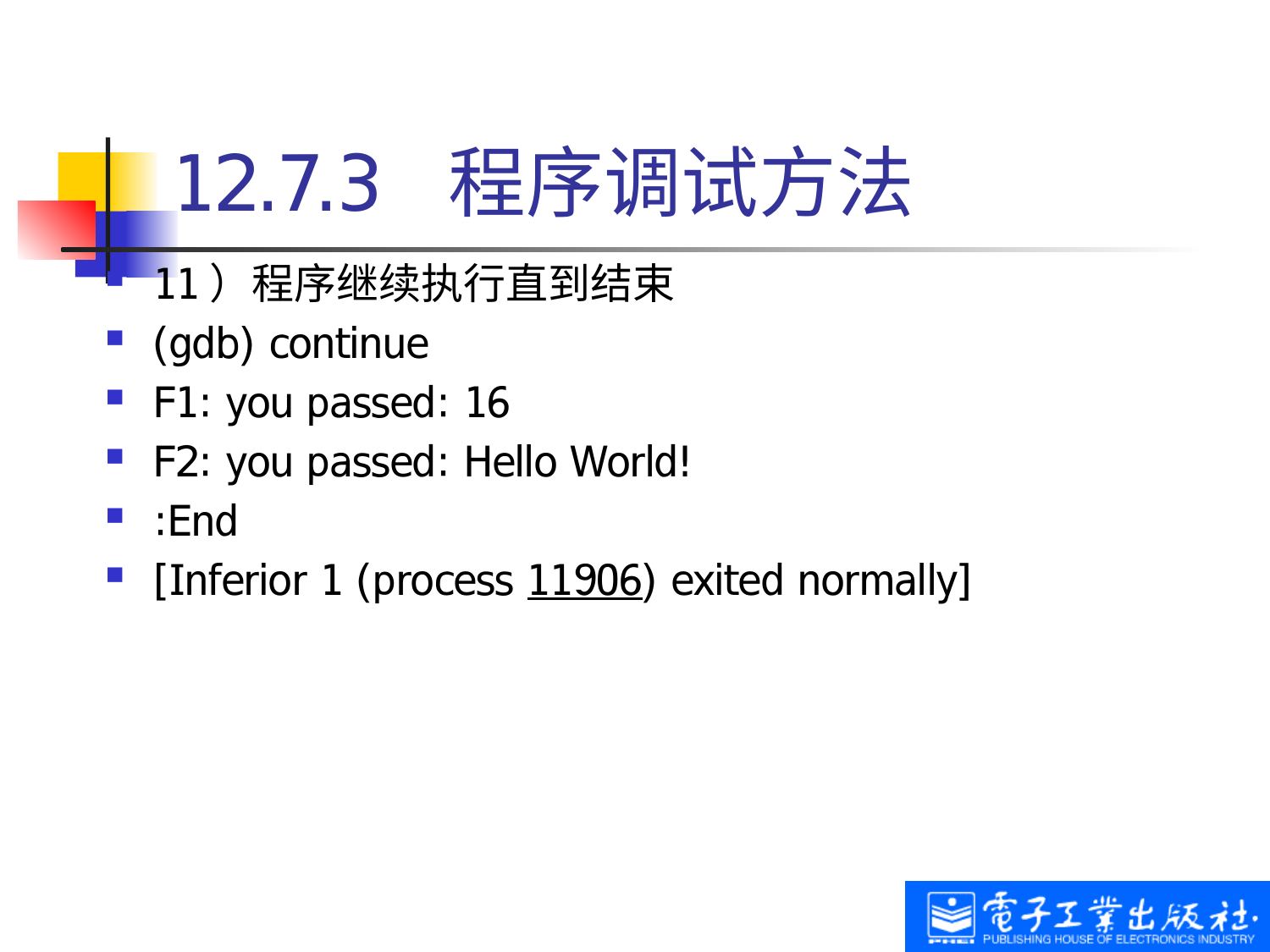

# 12.7.3  程序调试方法
11）程序继续执行直到结束
(gdb) continue
F1: you passed: 16
F2: you passed: Hello World!
:End
[Inferior 1 (process 11906) exited normally]